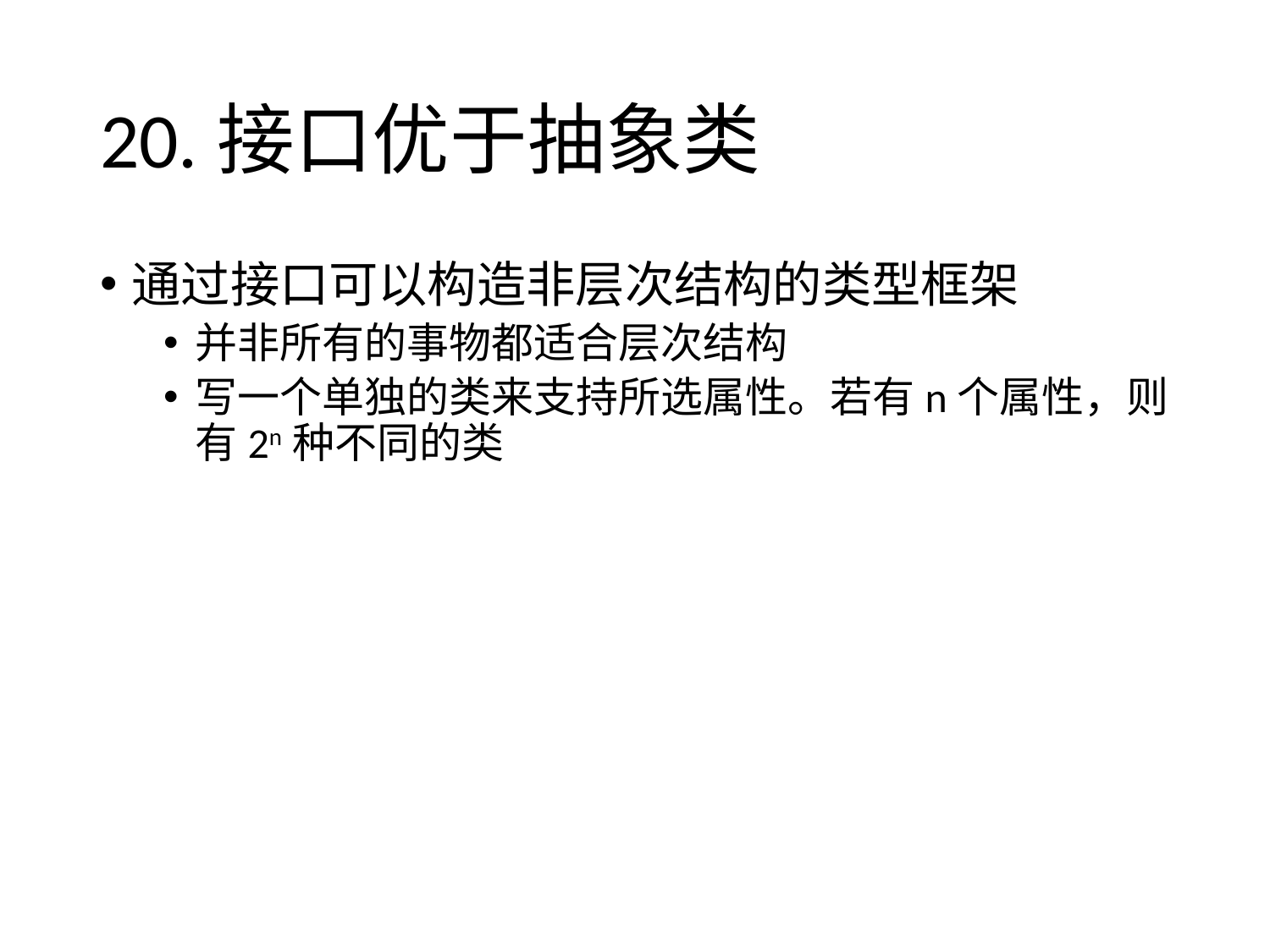

# 20.接口优于抽象类
通过接口可以构造非层次结构的类型框架
并非所有的事物都适合层次结构
写一个单独的类来支持所选属性。若有n个属性，则有2n种不同的类